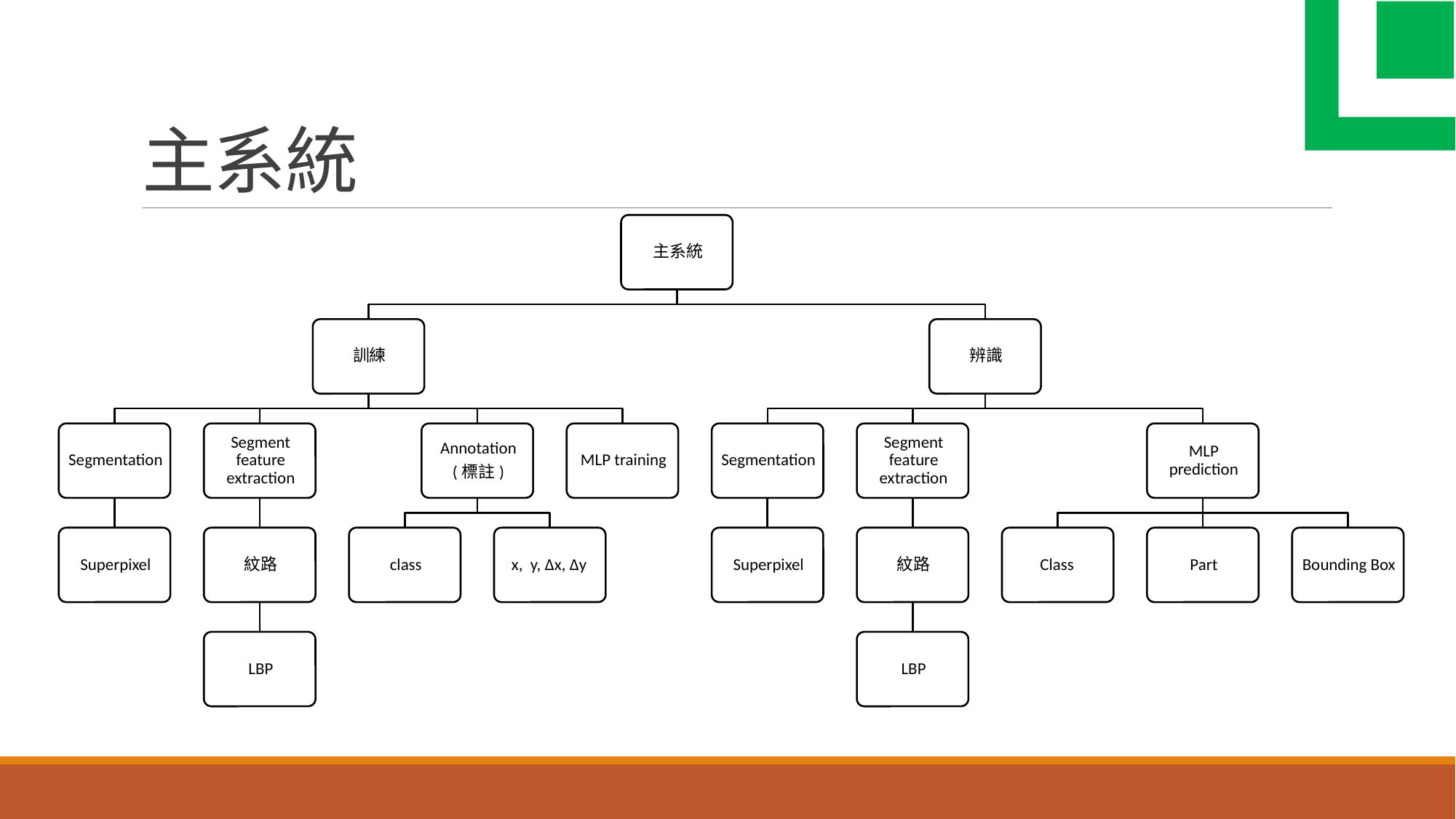

# 主系統
主系統
訓練
Segmentation
Superpixel
Segment feature extraction
紋路
LBP
Annotation
(標註)
class
x,  y, Δx, Δy
MLP training
辨識
Segmentation
Superpixel
Segment feature extraction
紋路
LBP
MLP prediction
Class
Part
Bounding Box